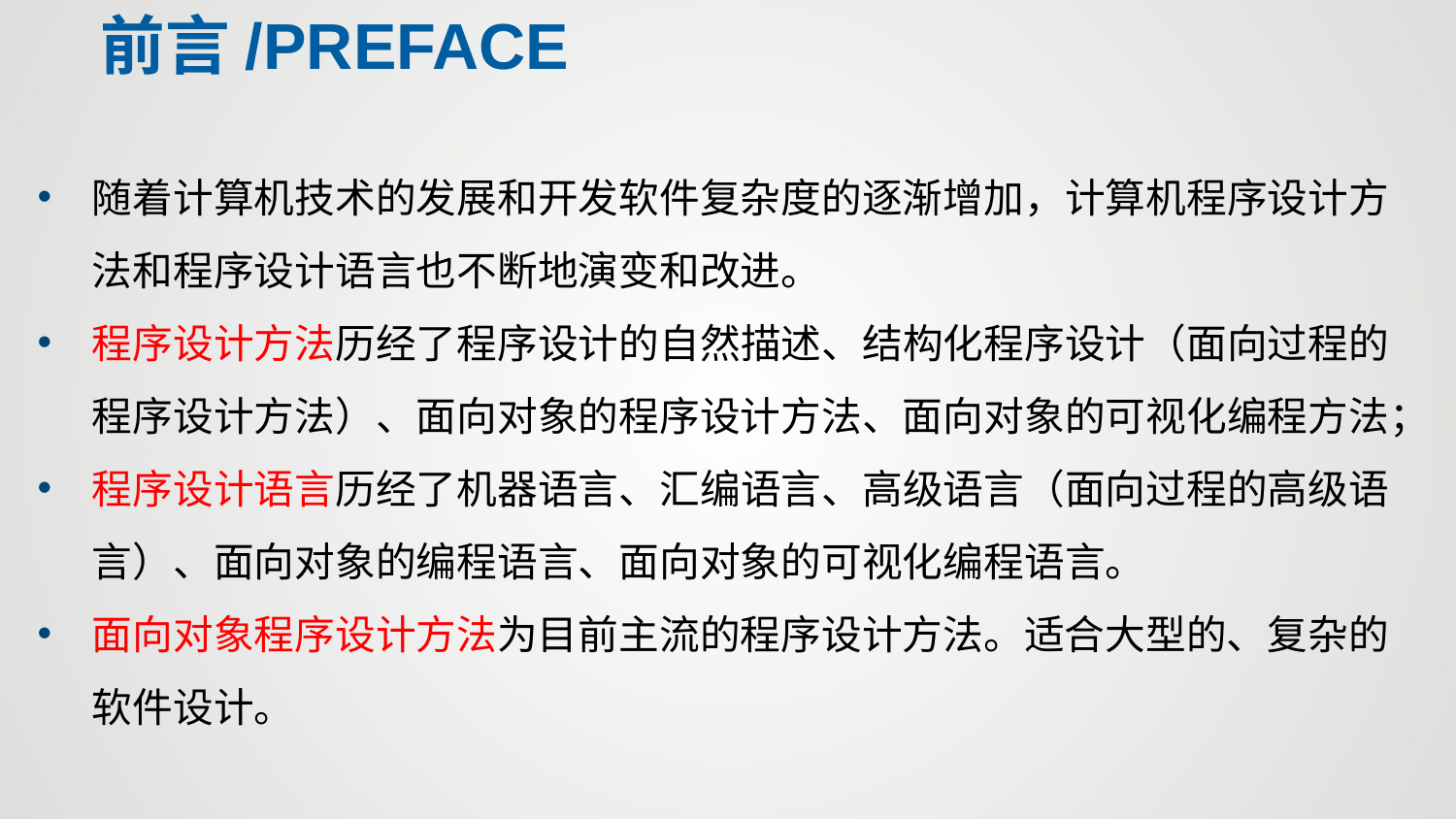

前言/PREFACE
随着计算机技术的发展和开发软件复杂度的逐渐增加，计算机程序设计方法和程序设计语言也不断地演变和改进。
程序设计方法历经了程序设计的自然描述、结构化程序设计（面向过程的程序设计方法）、面向对象的程序设计方法、面向对象的可视化编程方法；
程序设计语言历经了机器语言、汇编语言、高级语言（面向过程的高级语言）、面向对象的编程语言、面向对象的可视化编程语言。
面向对象程序设计方法为目前主流的程序设计方法。适合大型的、复杂的软件设计。